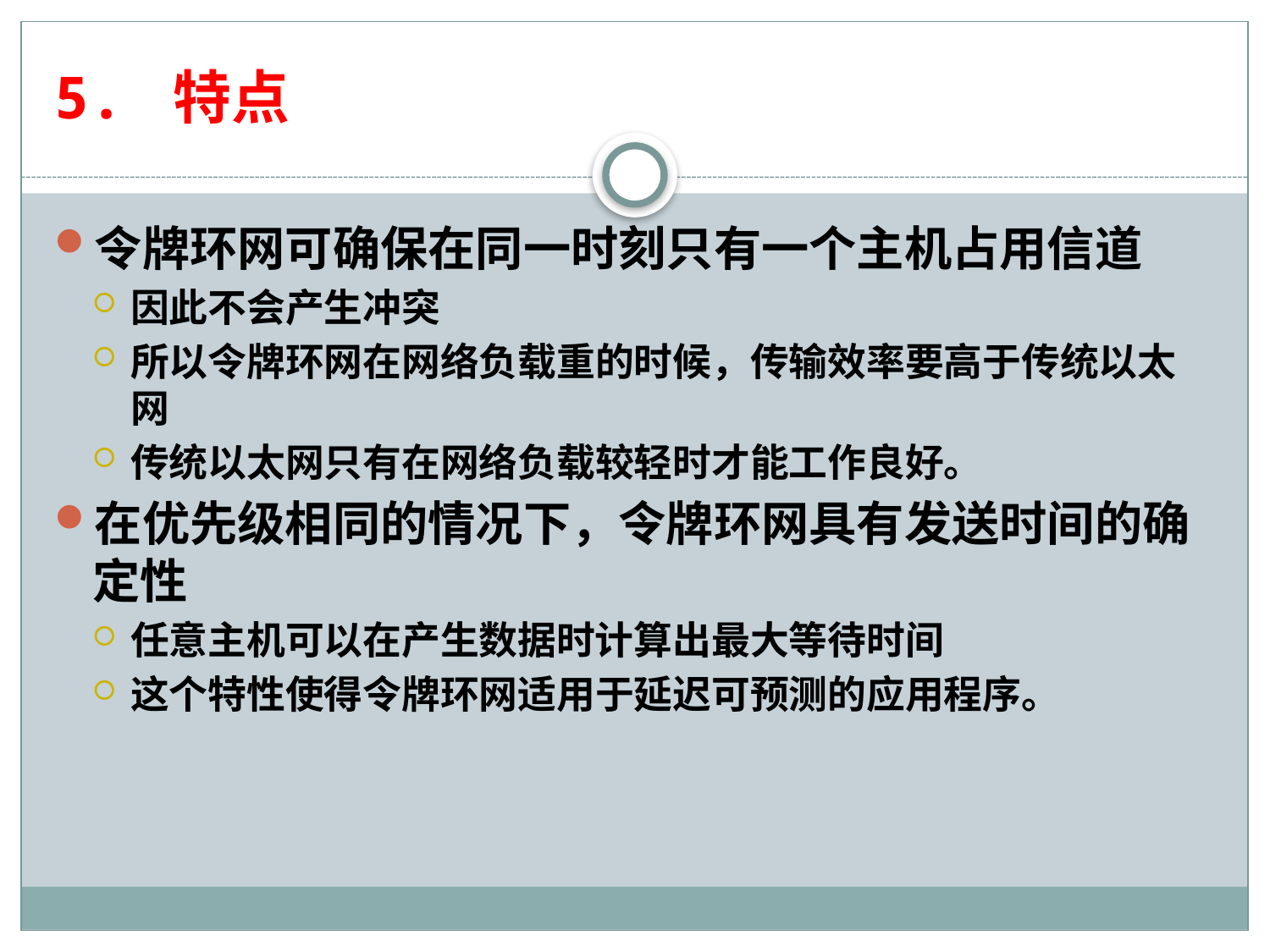

# 5. 特点
令牌环网可确保在同一时刻只有一个主机占用信道
因此不会产生冲突
所以令牌环网在网络负载重的时候，传输效率要高于传统以太网
传统以太网只有在网络负载较轻时才能工作良好。
在优先级相同的情况下，令牌环网具有发送时间的确定性
任意主机可以在产生数据时计算出最大等待时间
这个特性使得令牌环网适用于延迟可预测的应用程序。